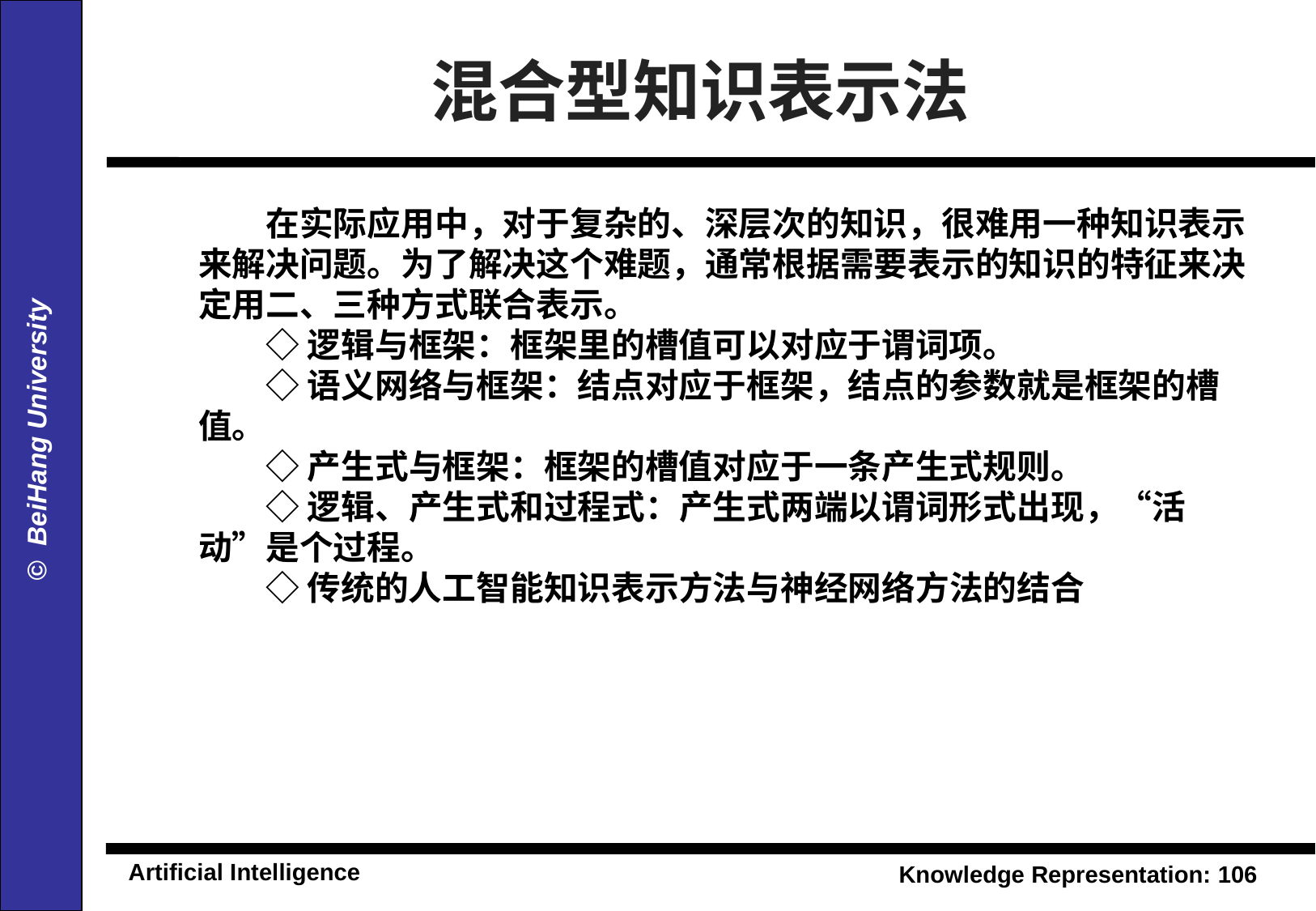

混合型知识表示法
　　在实际应用中，对于复杂的、深层次的知识，很难用一种知识表示来解决问题。为了解决这个难题，通常根据需要表示的知识的特征来决定用二、三种方式联合表示。
　　◇ 逻辑与框架：框架里的槽值可以对应于谓词项。
　　◇ 语义网络与框架：结点对应于框架，结点的参数就是框架的槽值。
　　◇ 产生式与框架：框架的槽值对应于一条产生式规则。
　　◇ 逻辑、产生式和过程式：产生式两端以谓词形式出现，“活动”是个过程。
　　◇ 传统的人工智能知识表示方法与神经网络方法的结合